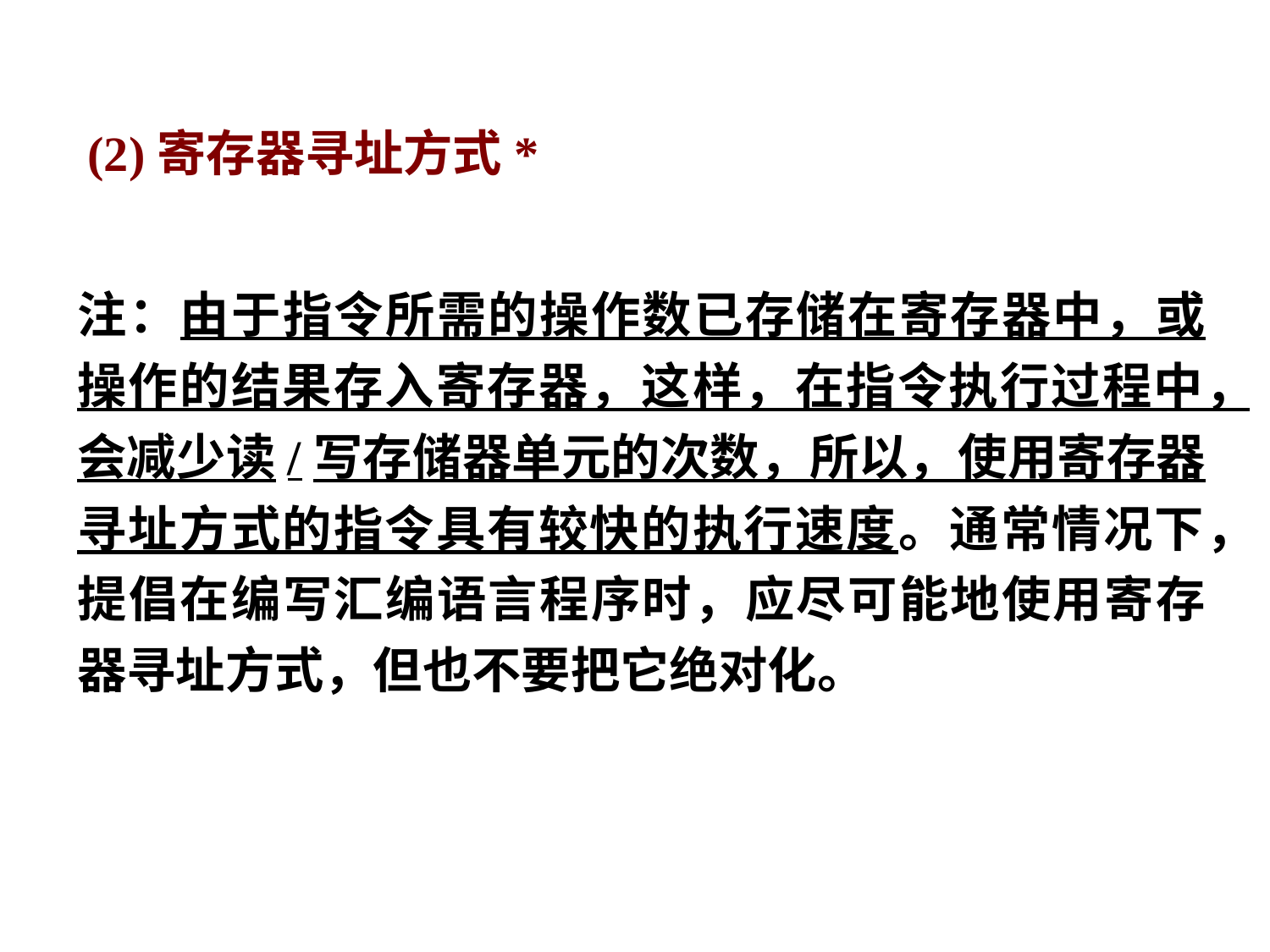

(2)寄存器寻址方式*

注：由于指令所需的操作数已存储在寄存器中，或操作的结果存入寄存器，这样，在指令执行过程中，会减少读/写存储器单元的次数，所以，使用寄存器寻址方式的指令具有较快的执行速度。通常情况下，提倡在编写汇编语言程序时，应尽可能地使用寄存器寻址方式，但也不要把它绝对化。